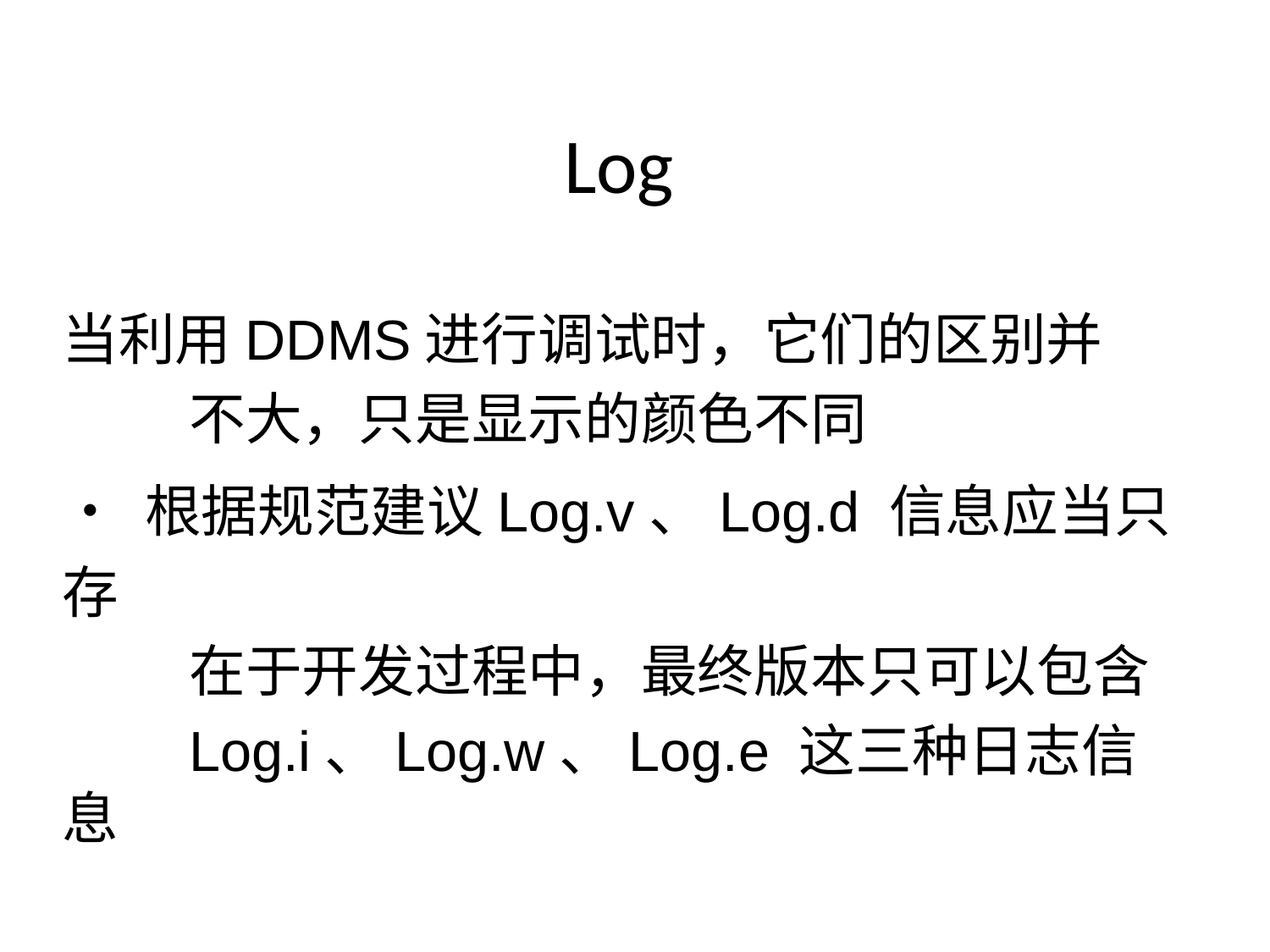

# Log
当利用DDMS进行调试时，它们的区别并
	不大，只是显示的颜色不同
• 根据规范建议Log.v、Log.d 信息应当只存
	在于开发过程中，最终版本只可以包含
	Log.i、Log.w、Log.e 这三种日志信息